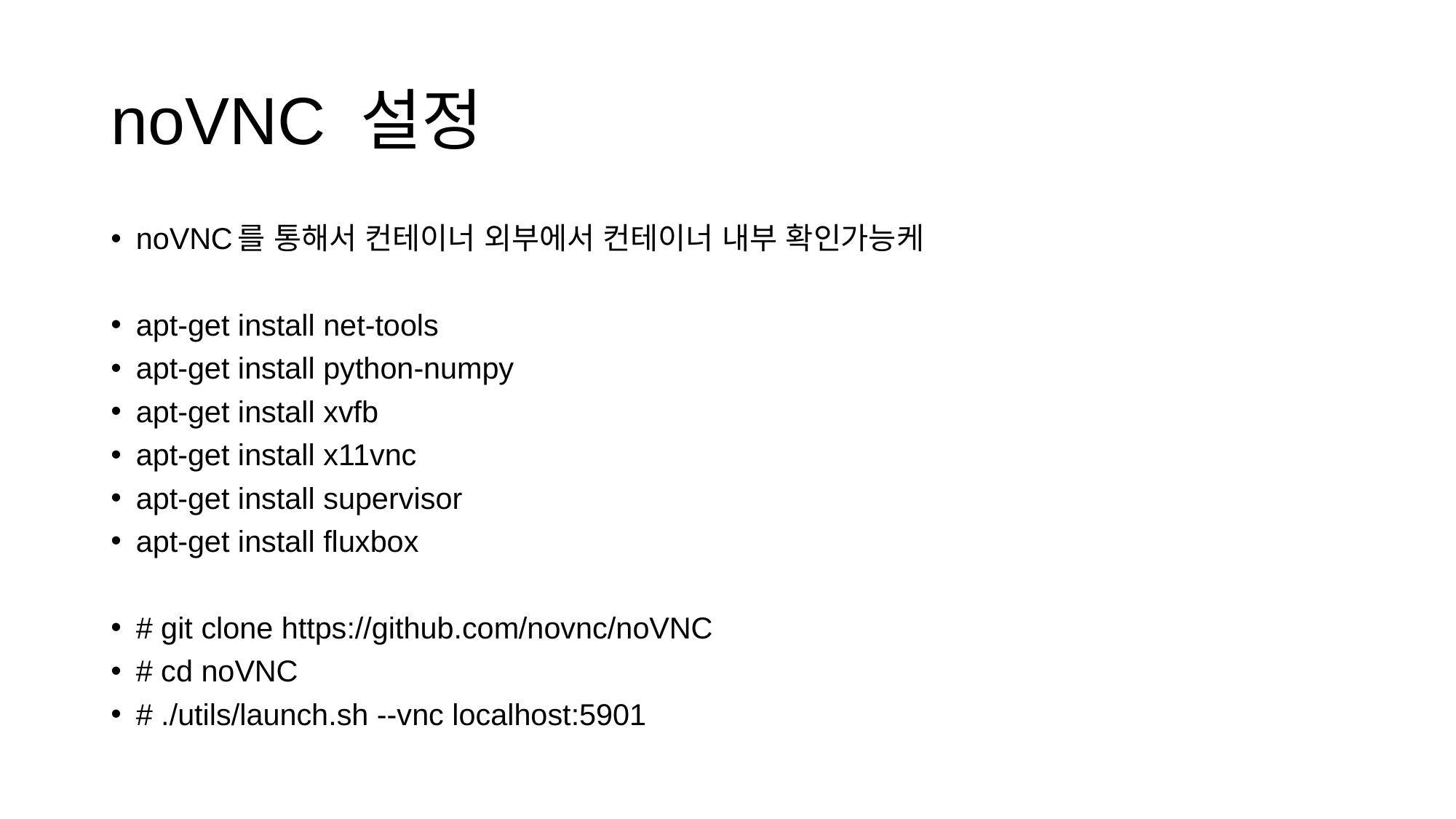

# noVNC 설정
noVNC를 통해서 컨테이너 외부에서 컨테이너 내부 확인가능케

apt-get install net-tools
apt-get install python-numpy
apt-get install xvfb
apt-get install x11vnc
apt-get install supervisor
apt-get install fluxbox

# git clone https://github.com/novnc/noVNC
# cd noVNC
# ./utils/launch.sh --vnc localhost:5901